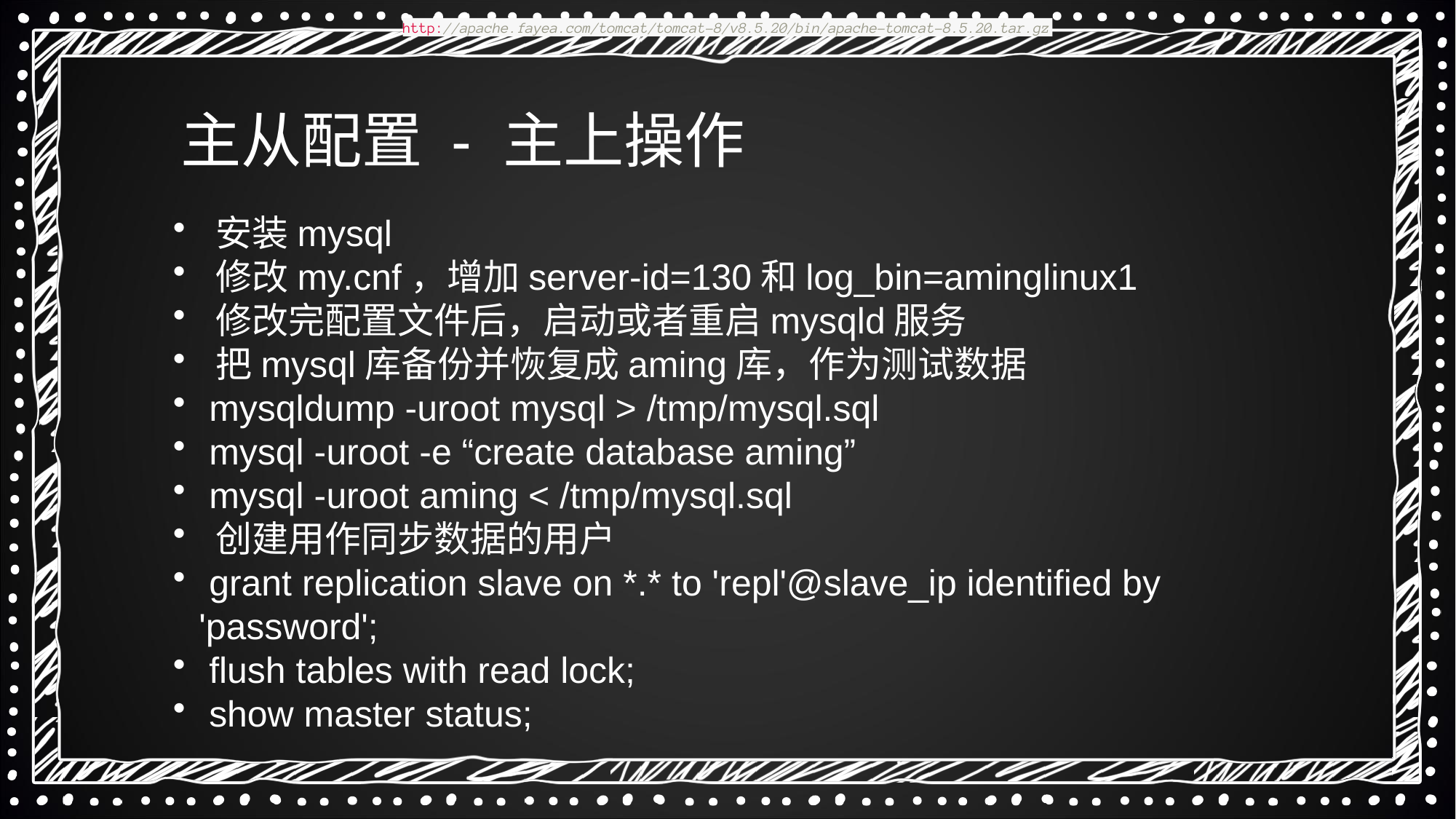

http://apache.fayea.com/tomcat/tomcat-8/v8.5.20/bin/apache-tomcat-8.5.20.tar.gz
主从配置 - 主上操作
 安装mysql
 修改my.cnf，增加server-id=130和log_bin=aminglinux1
 修改完配置文件后，启动或者重启mysqld服务
 把mysql库备份并恢复成aming库，作为测试数据
 mysqldump -uroot mysql > /tmp/mysql.sql
 mysql -uroot -e “create database aming”
 mysql -uroot aming < /tmp/mysql.sql
 创建用作同步数据的用户
 grant replication slave on *.* to 'repl'@slave_ip identified by 'password';
 flush tables with read lock;
 show master status;